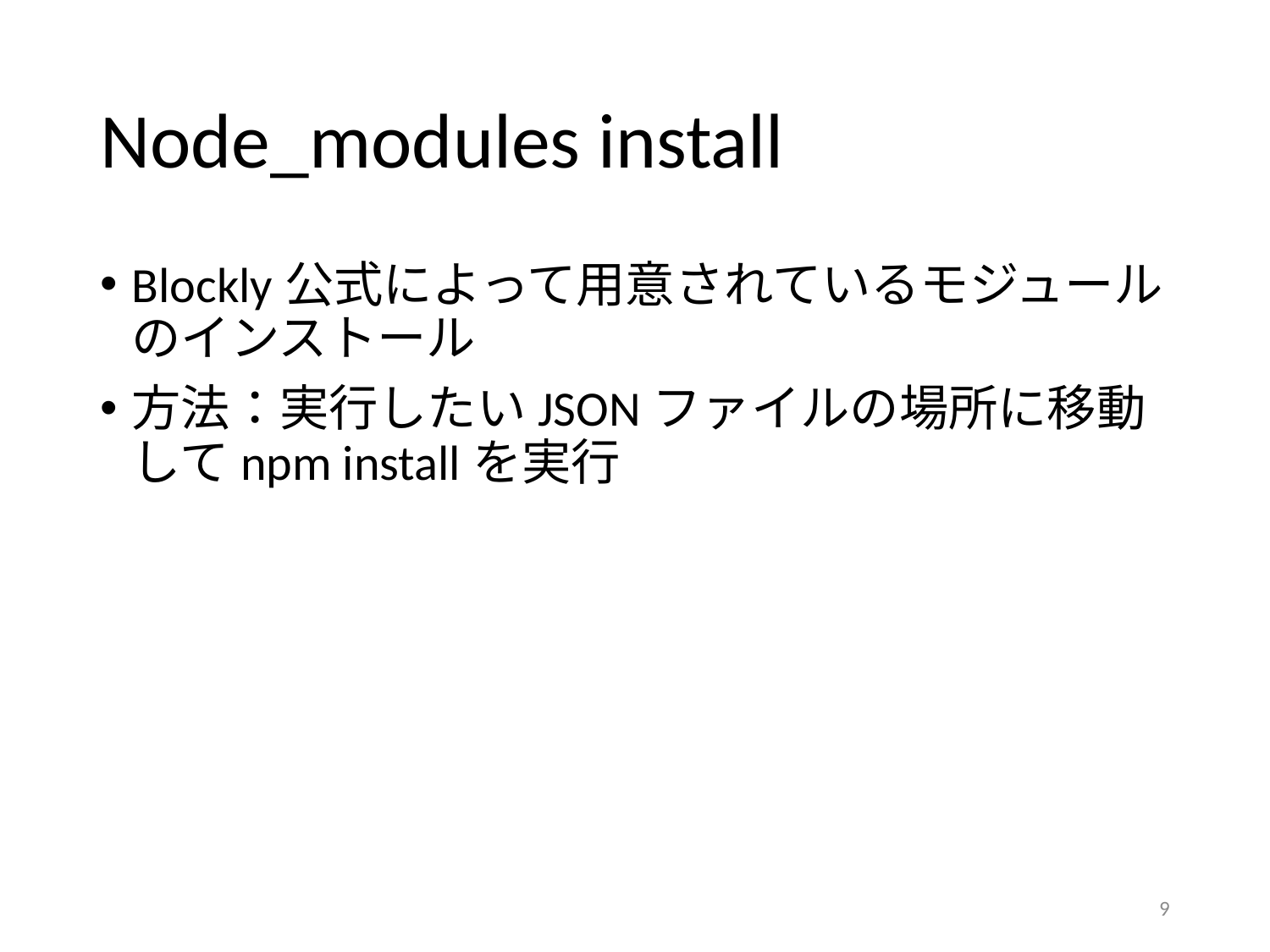

# Node_modules install
Blockly公式によって用意されているモジュールのインストール
方法：実行したいJSONファイルの場所に移動してnpm installを実行
9